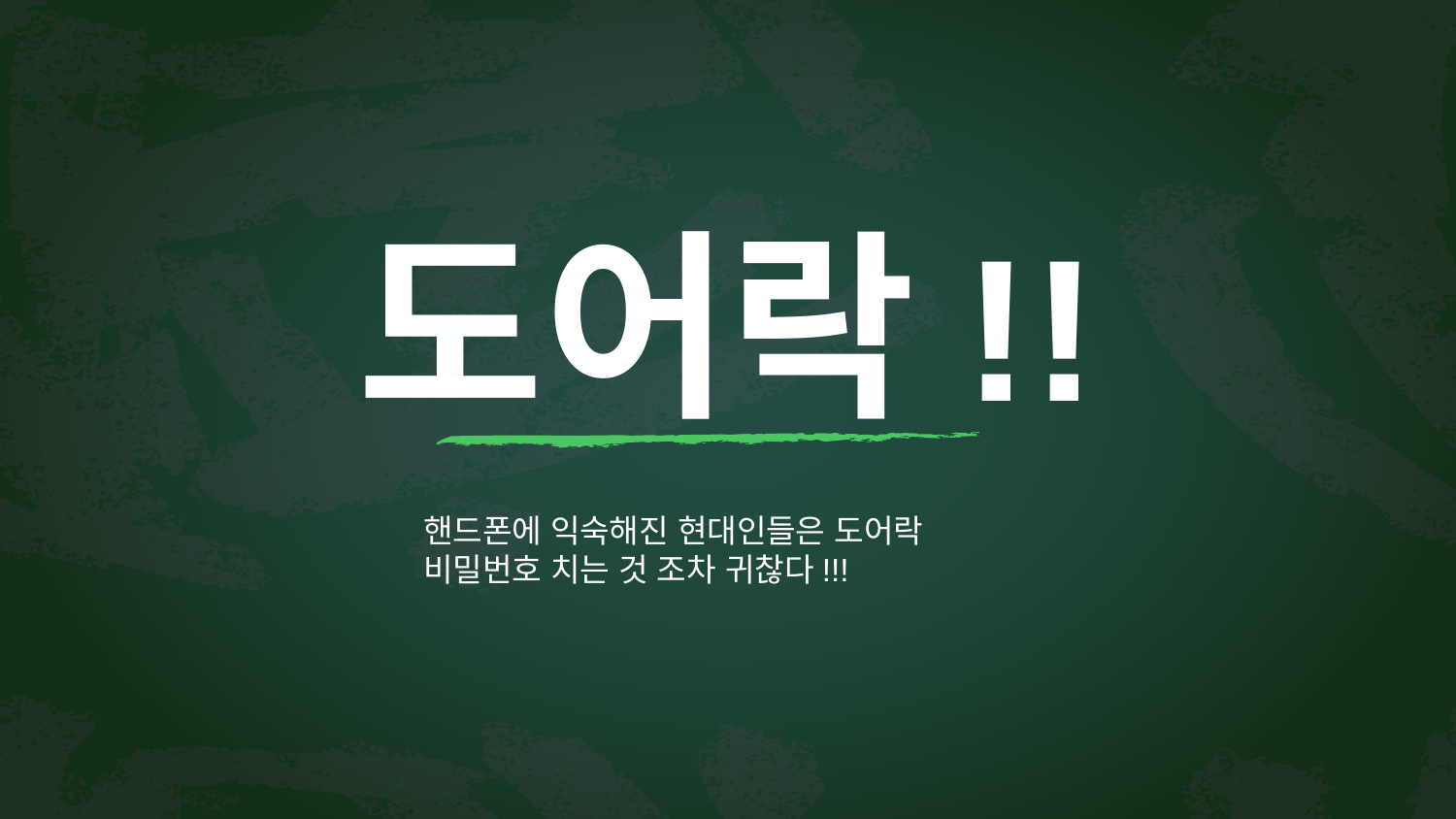

# 도어락!!

핸드폰에 익숙해진 현대인들은 도어락 비밀번호 치는 것 조차 귀찮다!!!